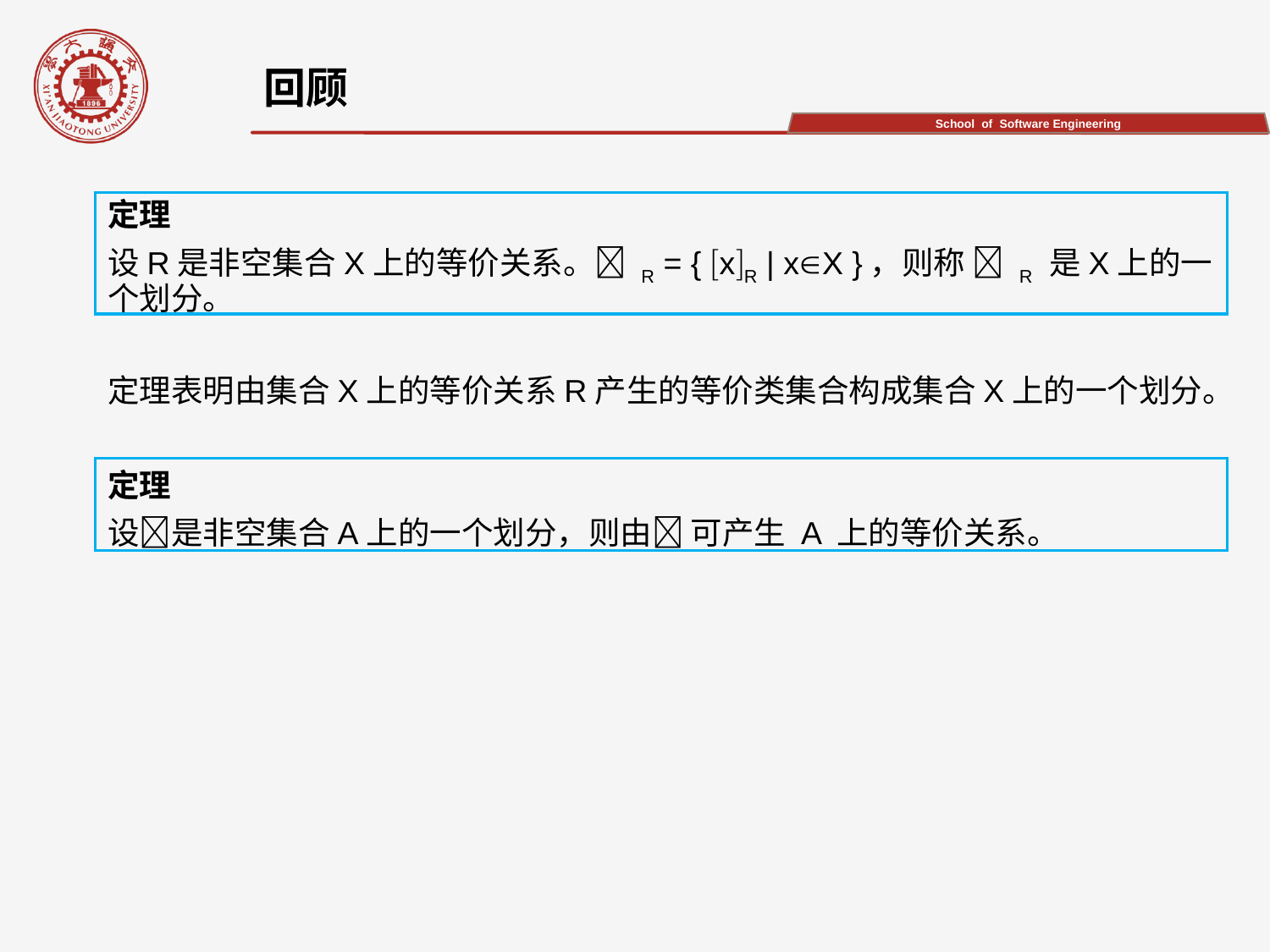

回顾
定理
设R是非空集合X上的等价关系。Π R = { [x]R | x∈X }，则称 Π R 是X上的一个划分。

定理表明由集合X上的等价关系R产生的等价类集合构成集合X上的一个划分。

定理
设Π是非空集合A上的一个划分，则由Π 可产生 A 上的等价关系。